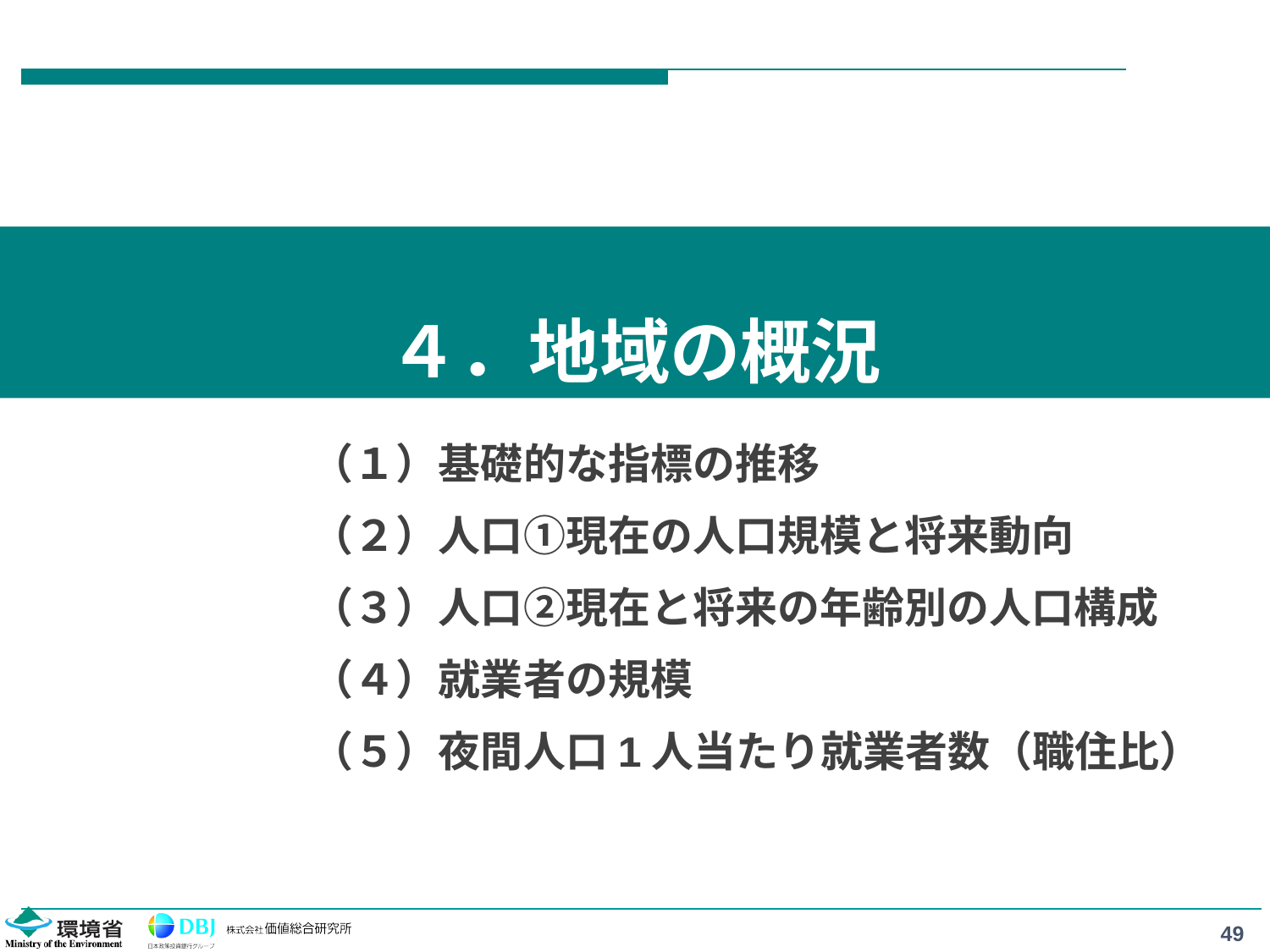

# ４．地域の概況
（１）基礎的な指標の推移
（２）人口①現在の人口規模と将来動向
（３）人口②現在と将来の年齢別の人口構成
（４）就業者の規模
（５）夜間人口1人当たり就業者数（職住比）
49